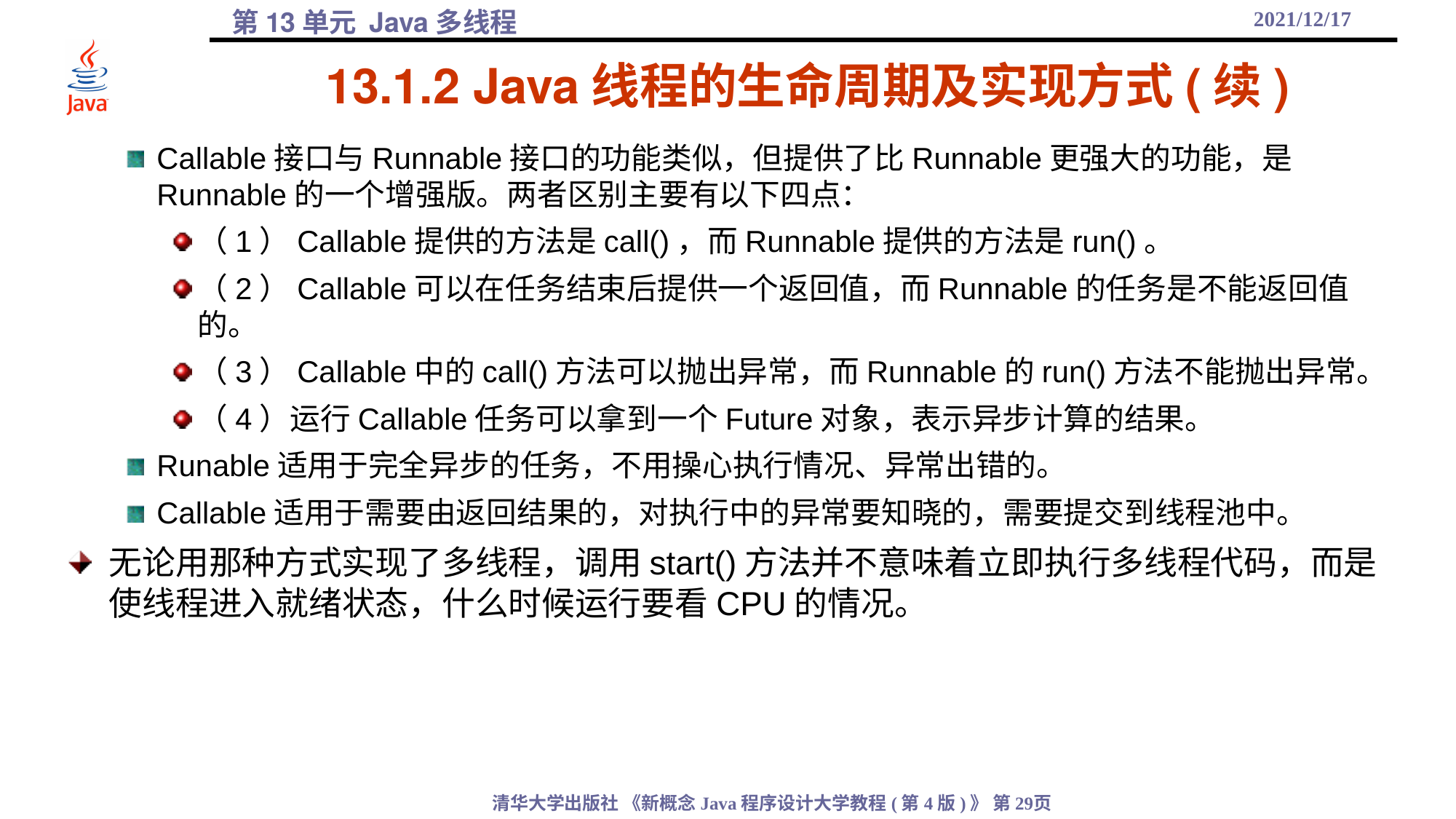

2021/12/17
# 13.1.2 Java线程的生命周期及实现方式(续)
Callable接口与Runnable接口的功能类似，但提供了比Runnable更强大的功能，是Runnable的一个增强版。两者区别主要有以下四点：
（1）Callable提供的方法是call()，而Runnable提供的方法是run()。
（2）Callable可以在任务结束后提供一个返回值，而Runnable的任务是不能返回值的。
（3）Callable中的call()方法可以抛出异常，而Runnable的run()方法不能抛出异常。
（4）运行Callable任务可以拿到一个Future对象，表示异步计算的结果。
Runable适用于完全异步的任务，不用操心执行情况、异常出错的。
Callable适用于需要由返回结果的，对执行中的异常要知晓的，需要提交到线程池中。
无论用那种方式实现了多线程，调用start()方法并不意味着立即执行多线程代码，而是使线程进入就绪状态，什么时候运行要看CPU的情况。